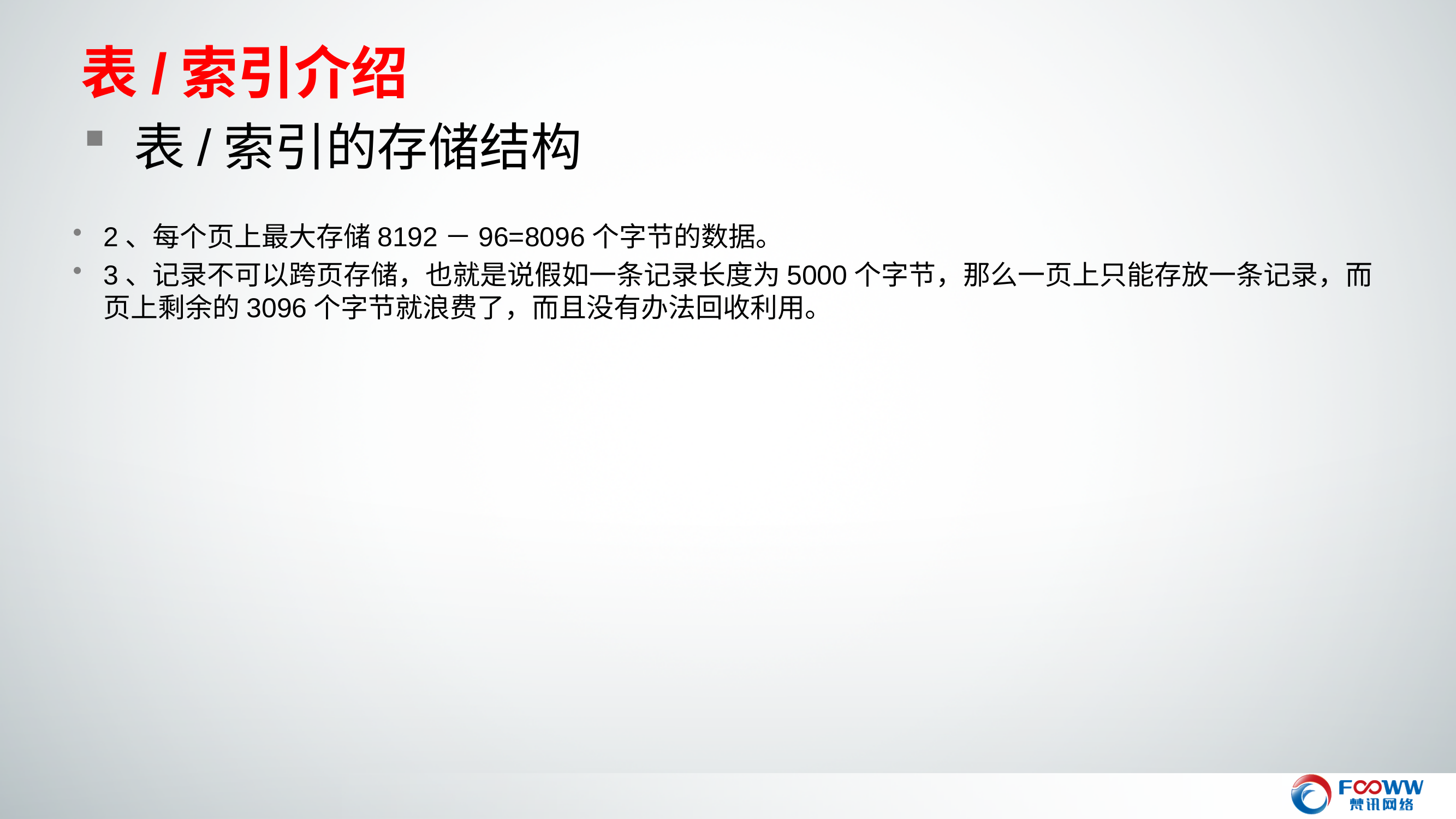

# 表/索引介绍
表/索引的存储结构

2、每个页上最大存储8192－96=8096个字节的数据。
3、记录不可以跨页存储，也就是说假如一条记录长度为5000个字节，那么一页上只能存放一条记录，而页上剩余的3096个字节就浪费了，而且没有办法回收利用。